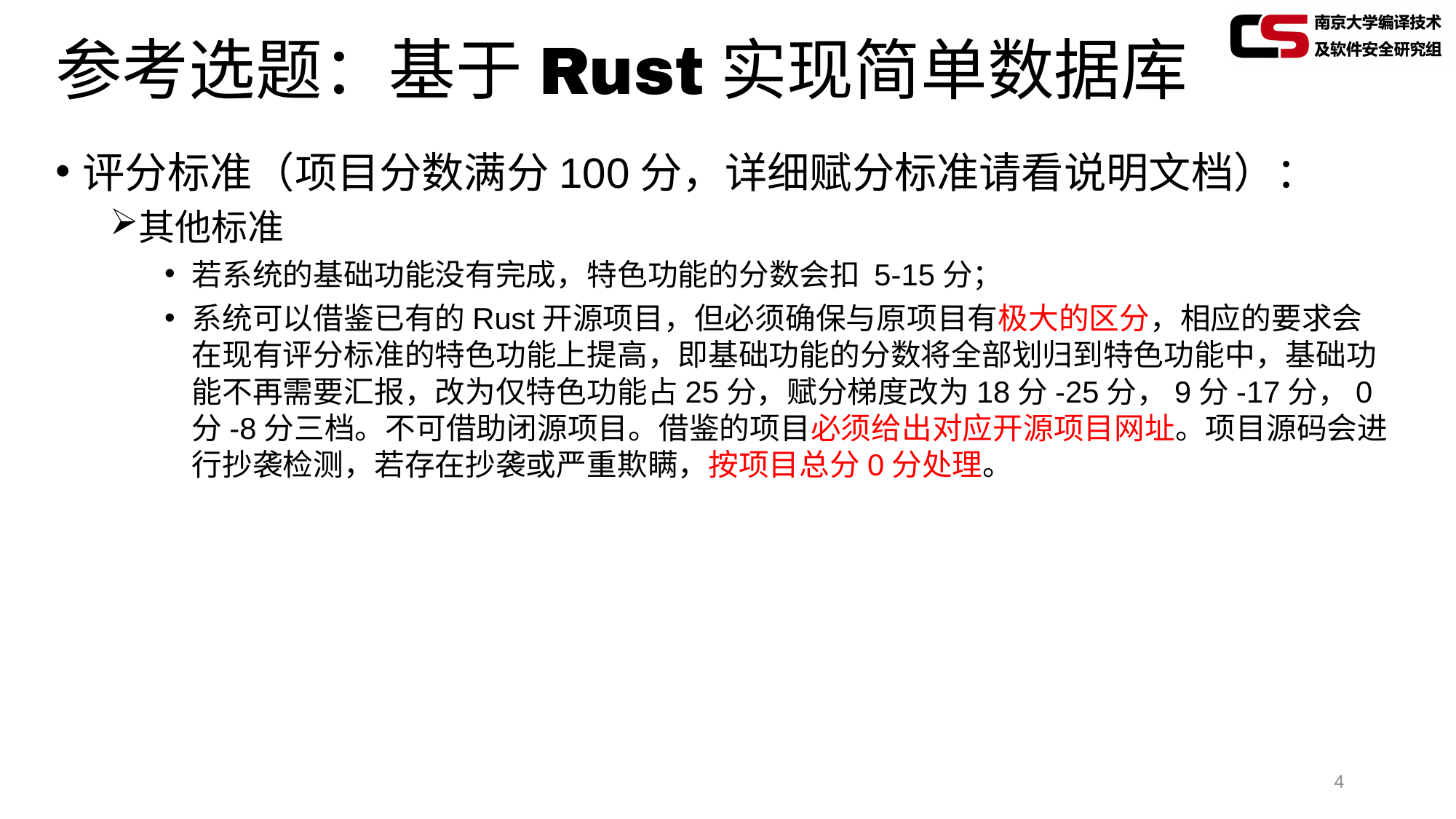

# 参考选题：基于Rust实现简单数据库
评分标准（项目分数满分100分，详细赋分标准请看说明文档）：
其他标准
若系统的基础功能没有完成，特色功能的分数会扣 5-15分；
系统可以借鉴已有的Rust开源项目，但必须确保与原项目有极大的区分，相应的要求会在现有评分标准的特色功能上提高，即基础功能的分数将全部划归到特色功能中，基础功能不再需要汇报，改为仅特色功能占25分，赋分梯度改为18分-25分，9分-17分，0分-8分三档。不可借助闭源项目。借鉴的项目必须给出对应开源项目网址。项目源码会进行抄袭检测，若存在抄袭或严重欺瞒，按项目总分0分处理。

4